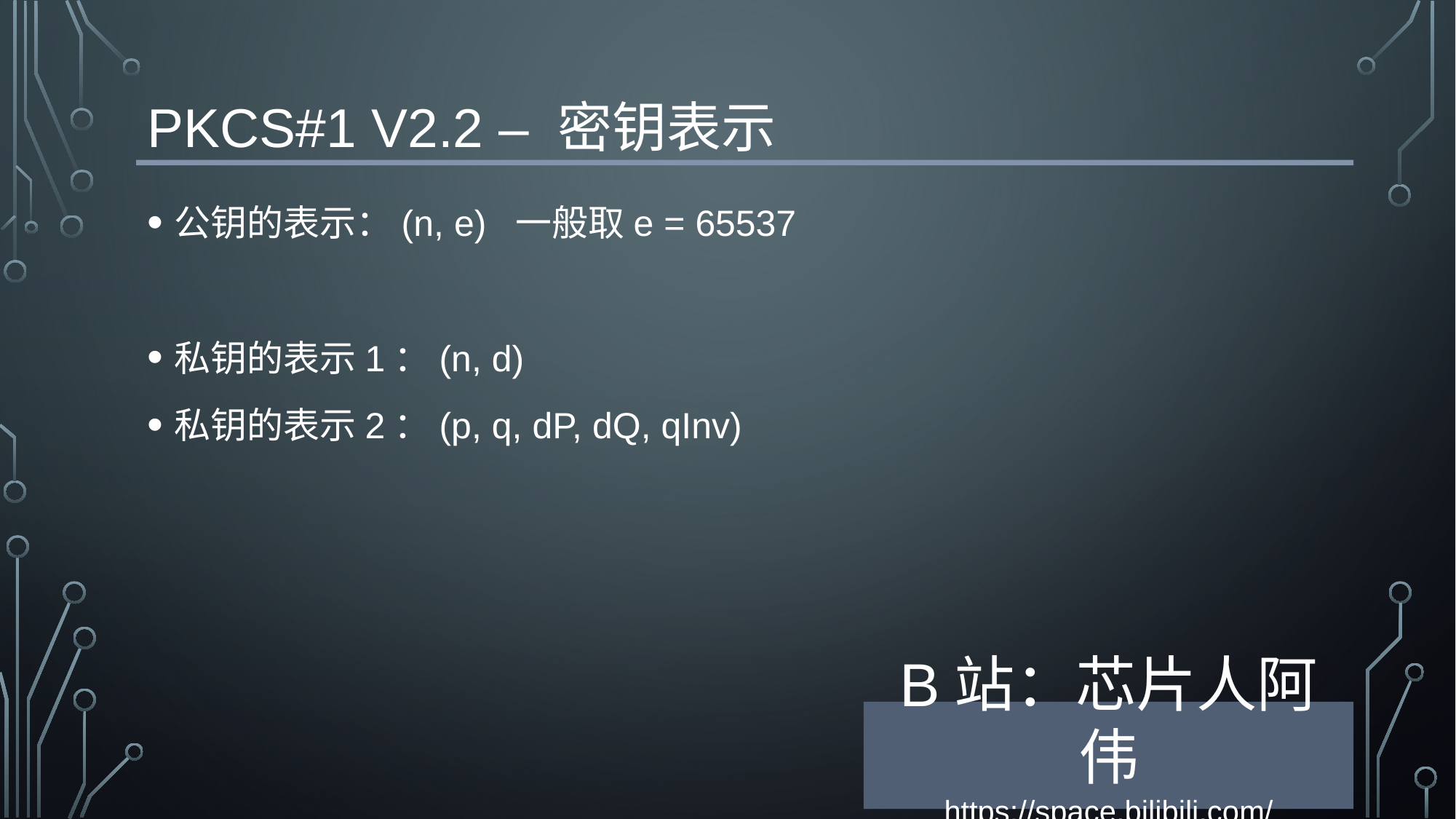

# PKCS#1 v2.2 – 密钥表示

公钥的表示：(n, e)  一般取e = 65537

私钥的表示1：(n, d)
私钥的表示2：(p, q, dP, dQ, qInv)

B站：芯片人阿伟
https://space.bilibili.com/243180540